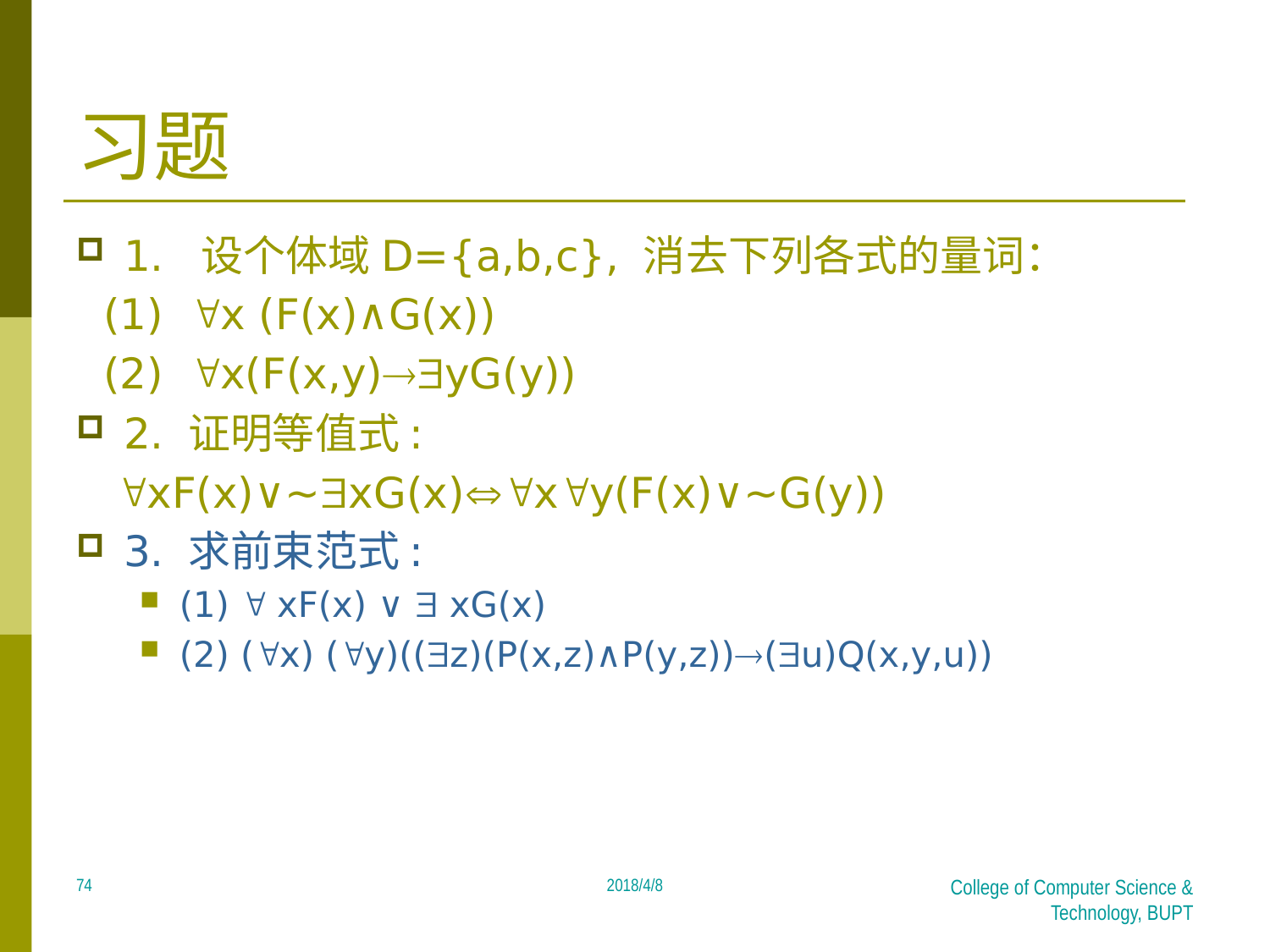

# 习题
1.  设个体域D={a,b,c}, 消去下列各式的量词：
  (1)  ∀x (F(x)∧G(x))
  (2)  ∀x(F(x,y)→∃yG(y))
2. 证明等值式:
   ∀xF(x)∨~∃xG(x)⇔∀x∀y(F(x)∨~G(y))
3. 求前束范式:
(1) ∀ xF(x) ∨ ∃ xG(x)
(2) (∀x) (∀y)((∃z)(P(x,z)∧P(y,z))→(∃u)Q(x,y,u))

74
2018/4/8
College of Computer Science & Technology, BUPT